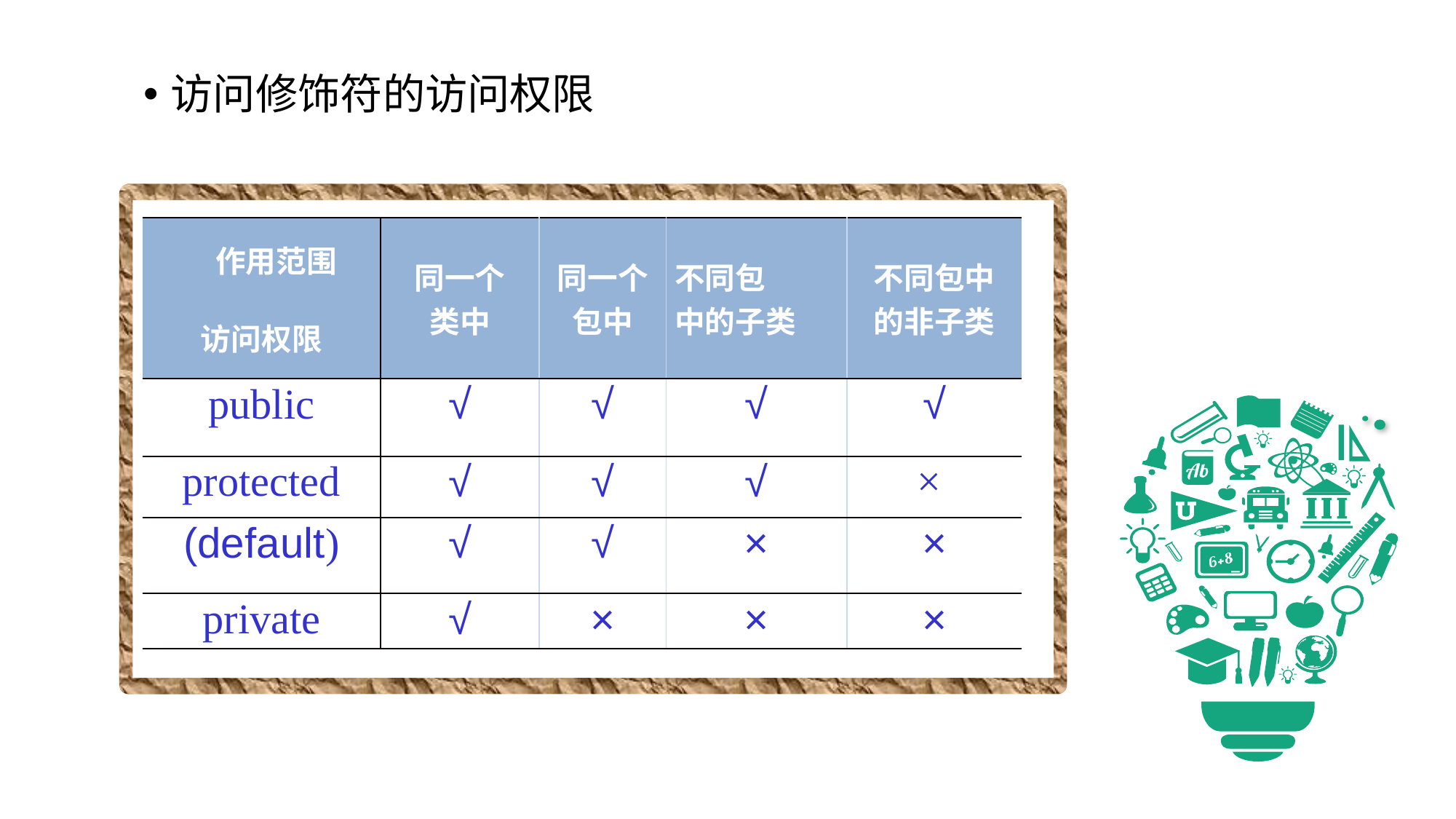

访问修饰符的访问权限

| 作用范围 访问权限 | 同一个 类中 | 同一个包中 | 不同包 中的子类 | 不同包中 的非子类 |
| --- | --- | --- | --- | --- |
| public | √ | √ | √ | √ |
| protected | √ | √ | √ | × |
| (default) | √ | √ | × | × |
| private | √ | × | × | × |